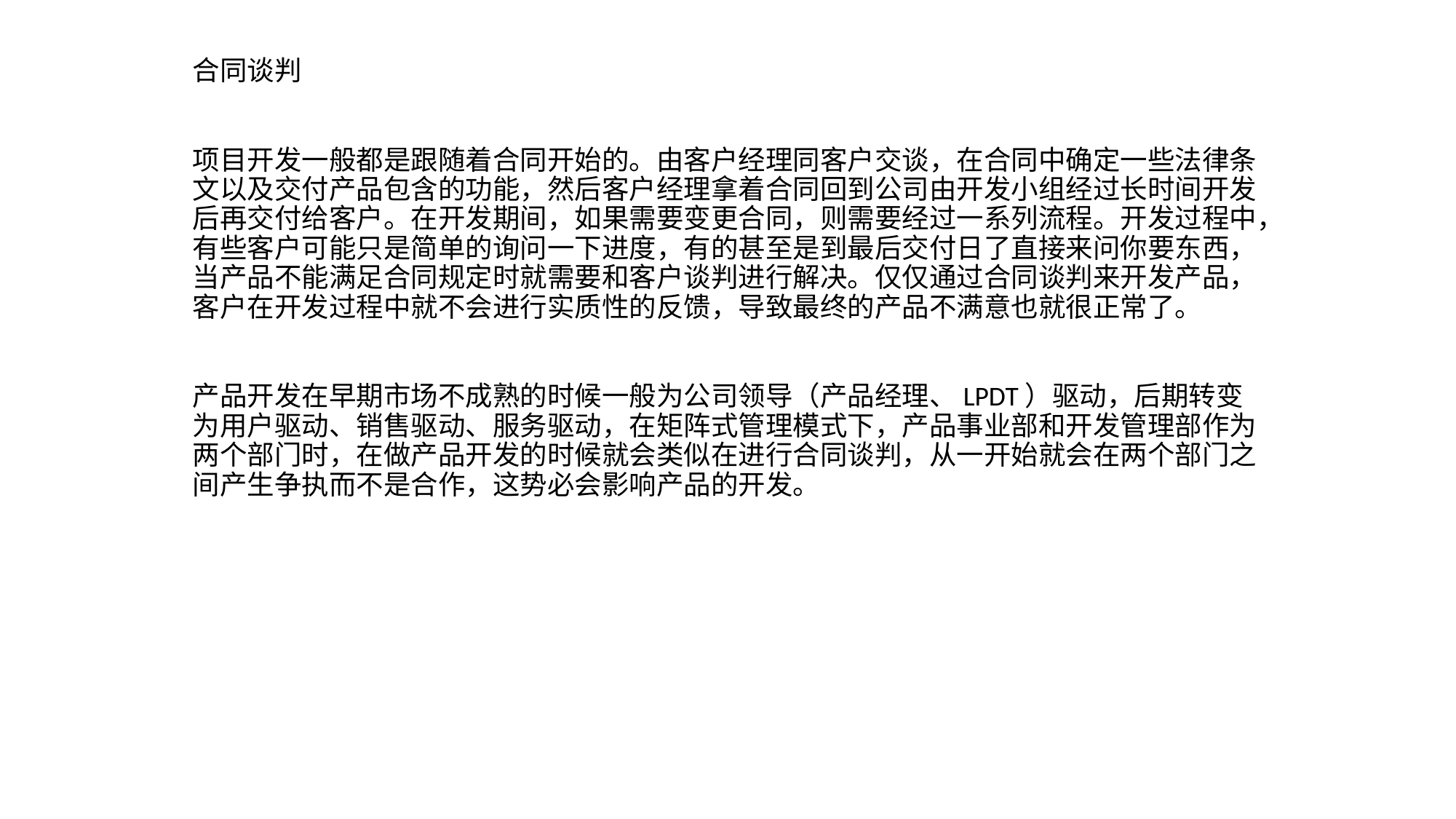

合同谈判

项目开发一般都是跟随着合同开始的。由客户经理同客户交谈，在合同中确定一些法律条文以及交付产品包含的功能，然后客户经理拿着合同回到公司由开发小组经过长时间开发后再交付给客户。在开发期间，如果需要变更合同，则需要经过一系列流程。开发过程中，有些客户可能只是简单的询问一下进度，有的甚至是到最后交付日了直接来问你要东西，当产品不能满足合同规定时就需要和客户谈判进行解决。仅仅通过合同谈判来开发产品，客户在开发过程中就不会进行实质性的反馈，导致最终的产品不满意也就很正常了。

产品开发在早期市场不成熟的时候一般为公司领导（产品经理、LPDT）驱动，后期转变为用户驱动、销售驱动、服务驱动，在矩阵式管理模式下，产品事业部和开发管理部作为两个部门时，在做产品开发的时候就会类似在进行合同谈判，从一开始就会在两个部门之间产生争执而不是合作，这势必会影响产品的开发。